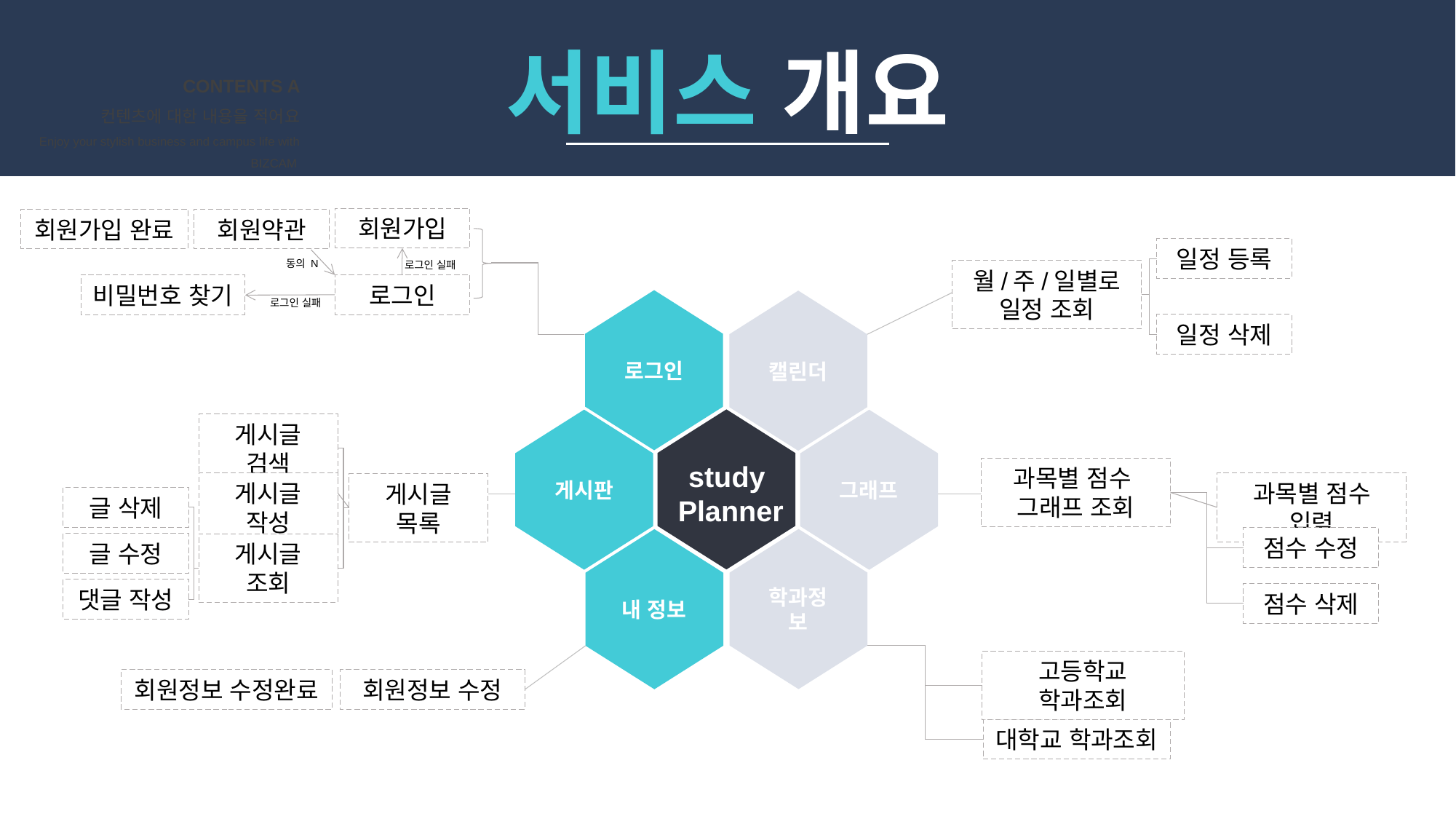

서비스 개요
CONTENTS A
컨텐츠에 대한 내용을 적어요
Enjoy your stylish business and campus life with BIZCAM
ㄹㄹㄹㄹ
회원가입
회원가입 완료
회원약관

일정 등록
동의 N
로그인 실패
월/주/일별로
일정 조회
비밀번호 찾기
로그인

로그인 실패

로그인
캘린더
일정 삭제
게시글 검색

게시판
그래프
study
Planner
과목별 점수
그래프 조회
과목별 점수 입력
게시글 작성
게시글 목록
글 삭제
점수 수정
글 수정
게시글 조회
학과정보
내 정보

댓글 작성
점수 삭제
고등학교 학과조회
회원정보 수정완료
회원정보 수정
대학교 학과조회